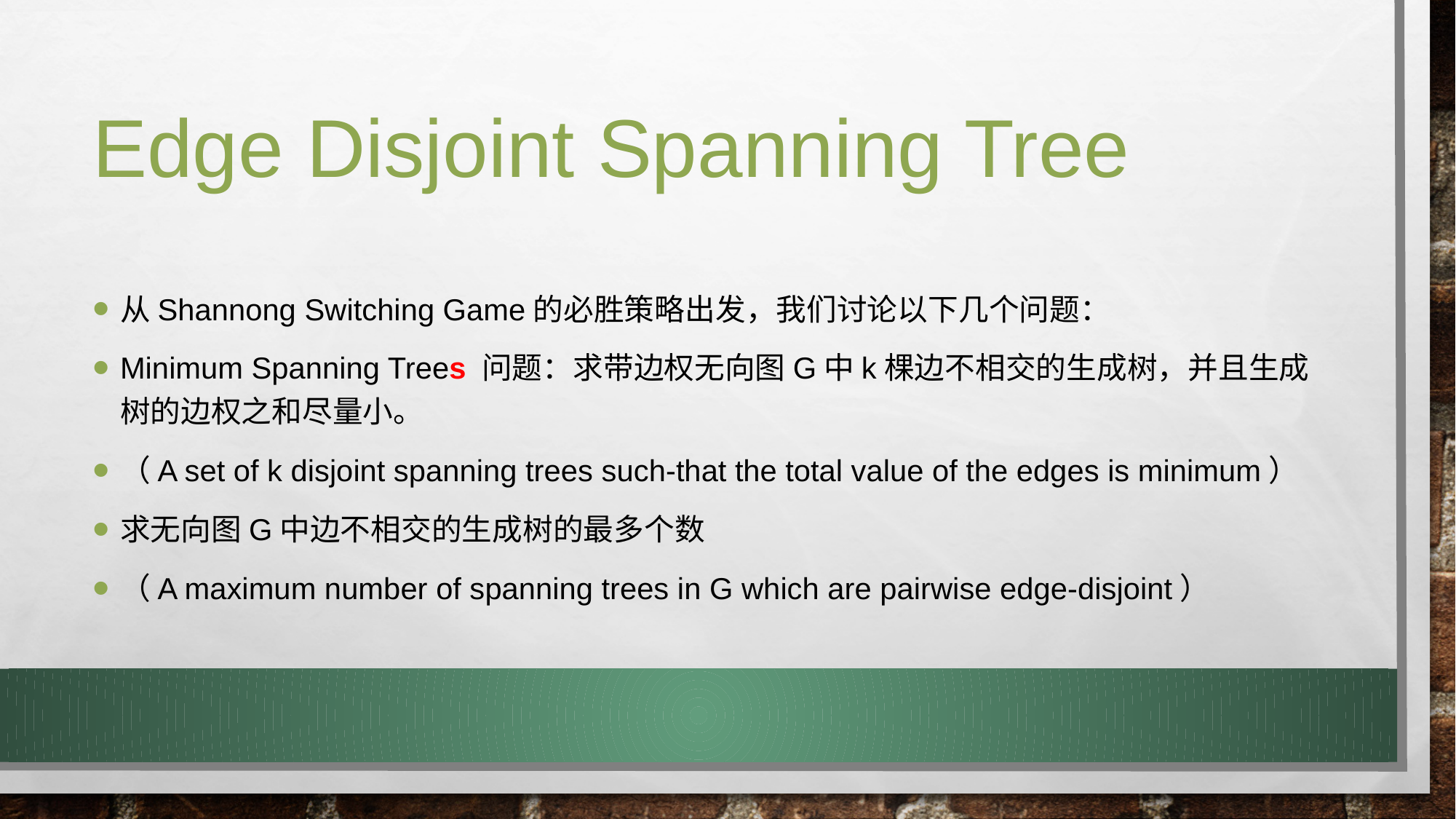

# Edge Disjoint Spanning Tree
从Shannong Switching Game的必胜策略出发，我们讨论以下几个问题：
Minimum Spanning Trees 问题：求带边权无向图G中k棵边不相交的生成树，并且生成树的边权之和尽量小。
（A set of k disjoint spanning trees such-that the total value of the edges is minimum）
求无向图G中边不相交的生成树的最多个数
（A maximum number of spanning trees in G which are pairwise edge-disjoint）